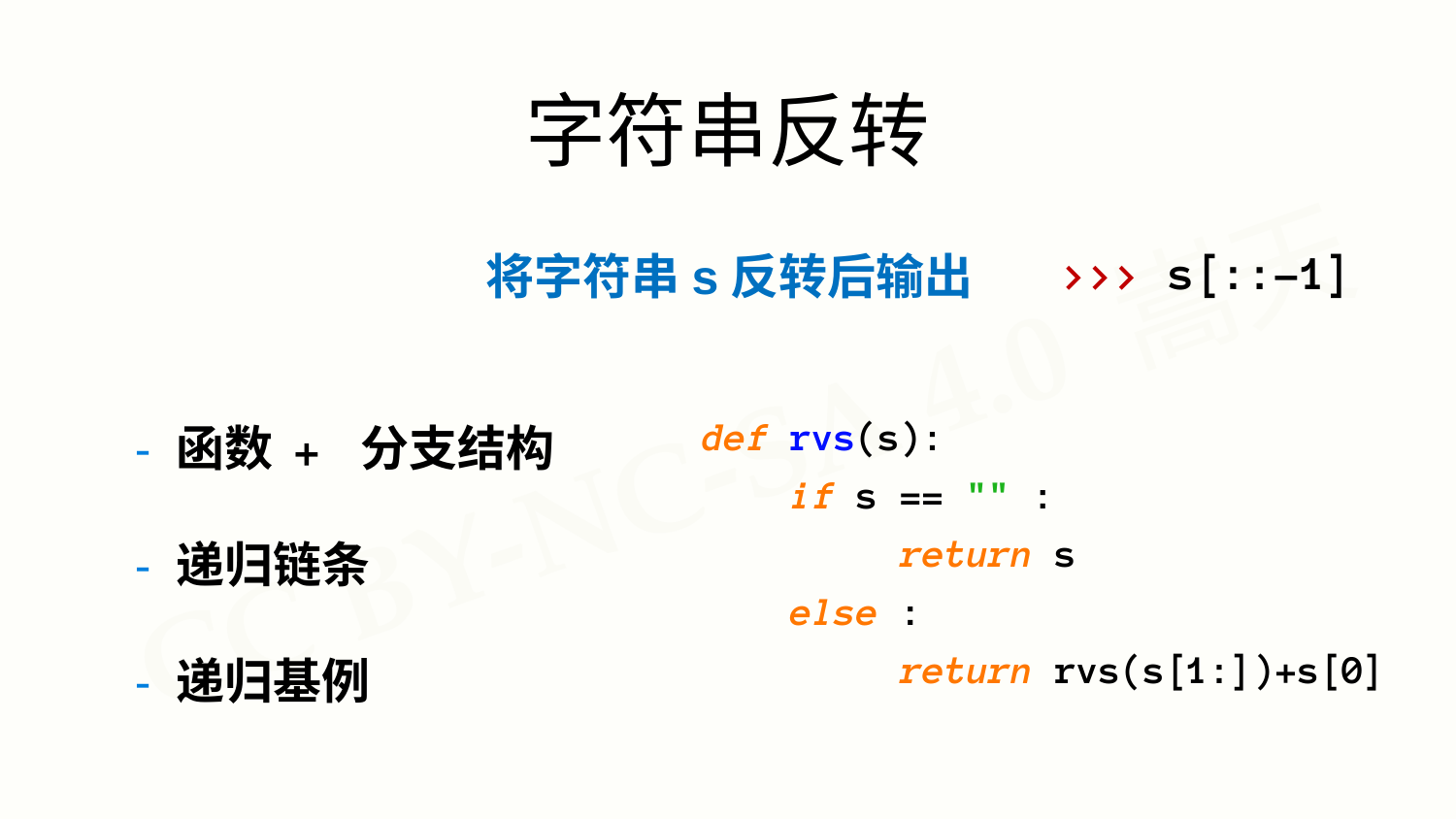

字符串反转
将字符串s反转后输出
>>> s[::-1]
- 函数 + 分支结构
- 递归链条
- 递归基例
def rvs(s):
    if s == "" :
         return s
    else :
         return rvs(s[1:])+s[0]